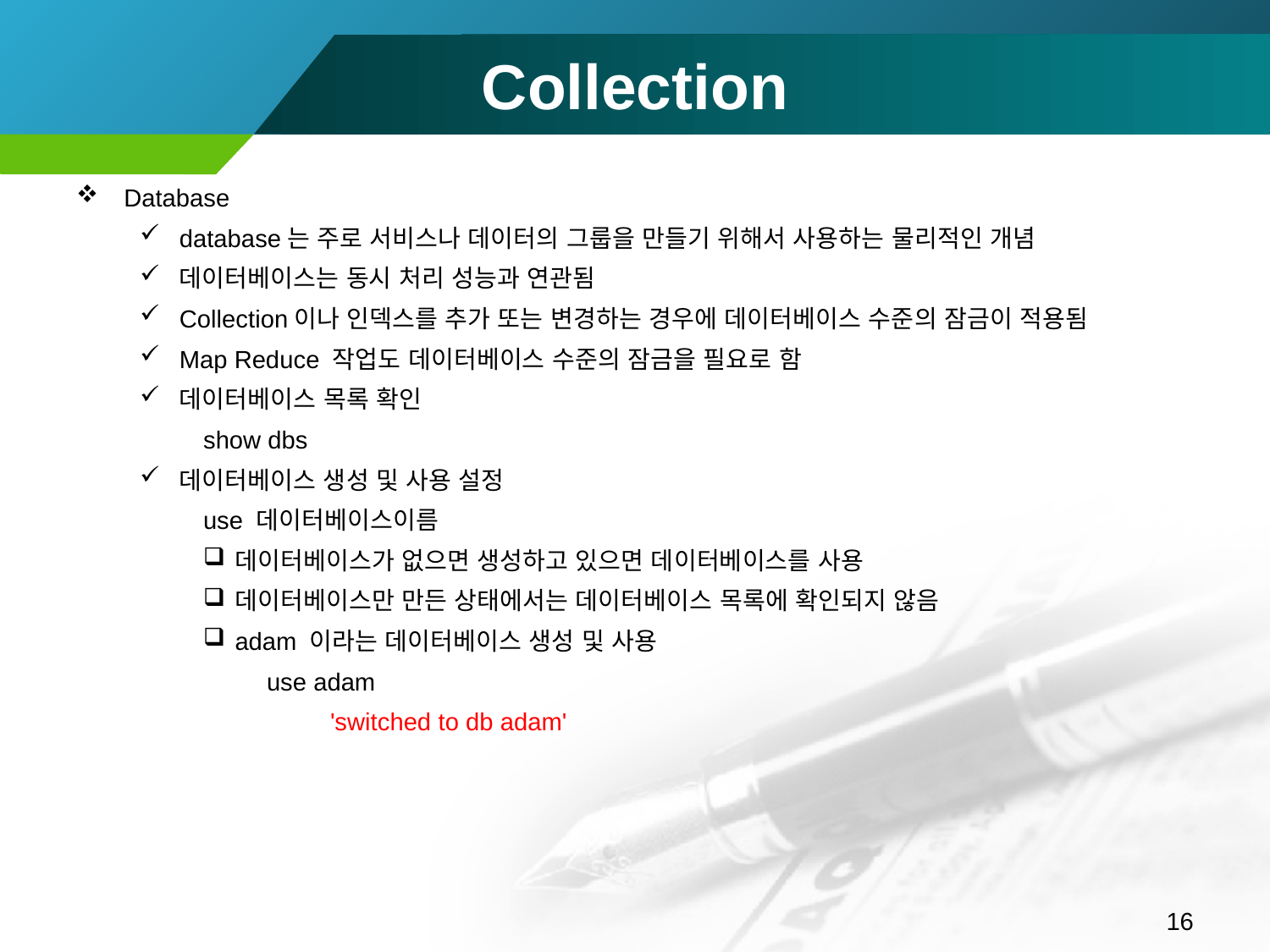

# Collection
Database
database는 주로 서비스나 데이터의 그룹을 만들기 위해서 사용하는 물리적인 개념
데이터베이스는 동시 처리 성능과 연관됨
Collection이나 인덱스를 추가 또는 변경하는 경우에 데이터베이스 수준의 잠금이 적용됨
Map Reduce 작업도 데이터베이스 수준의 잠금을 필요로 함
데이터베이스 목록 확인
show dbs
데이터베이스 생성 및 사용 설정
use 데이터베이스이름
데이터베이스가 없으면 생성하고 있으면 데이터베이스를 사용
데이터베이스만 만든 상태에서는 데이터베이스 목록에 확인되지 않음
adam 이라는 데이터베이스 생성 및 사용
use adam
'switched to db adam'

16